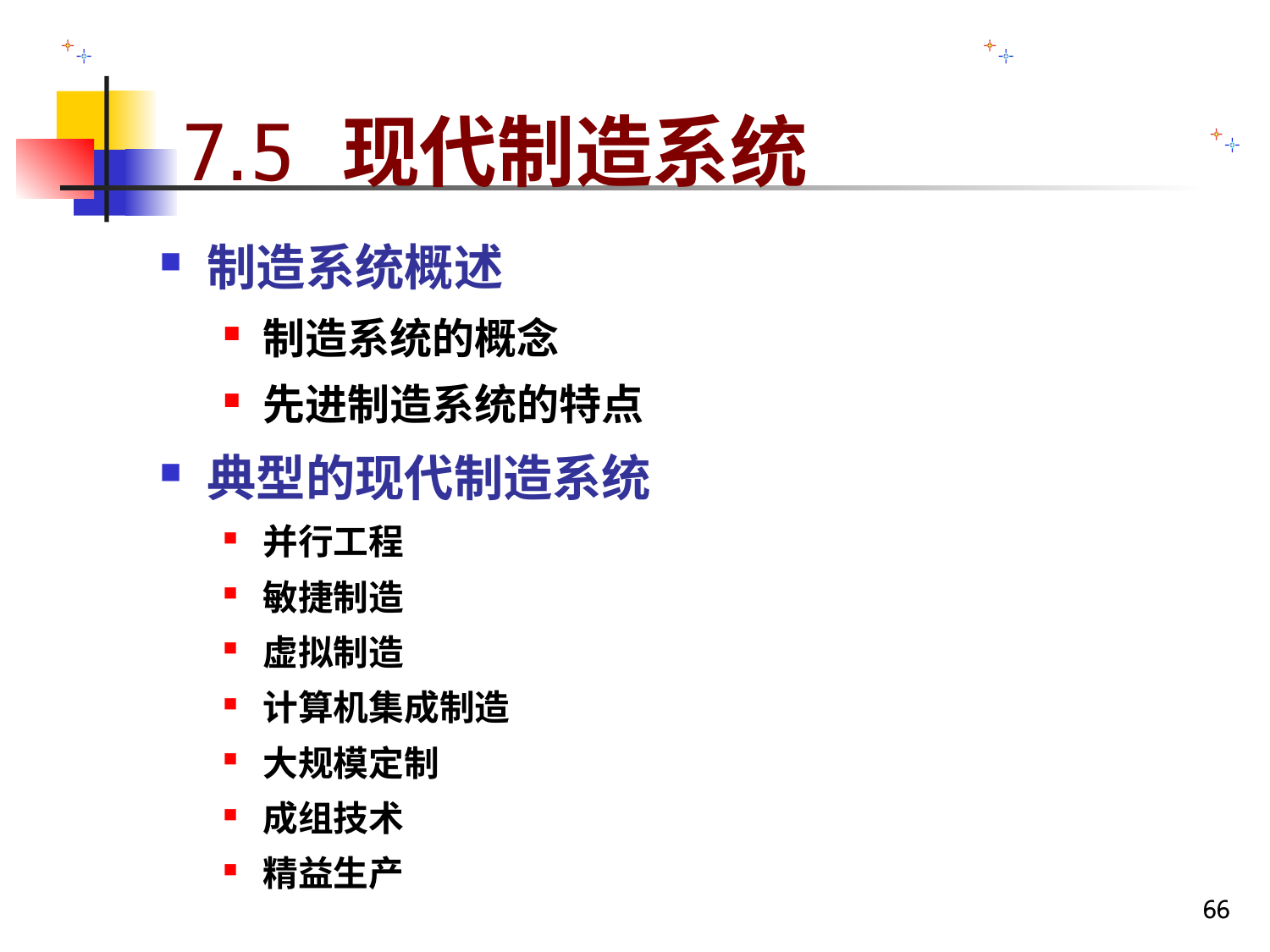

# 7.5 现代制造系统
制造系统概述
制造系统的概念
先进制造系统的特点
典型的现代制造系统
并行工程
敏捷制造
虚拟制造
计算机集成制造
大规模定制
成组技术
精益生产
66